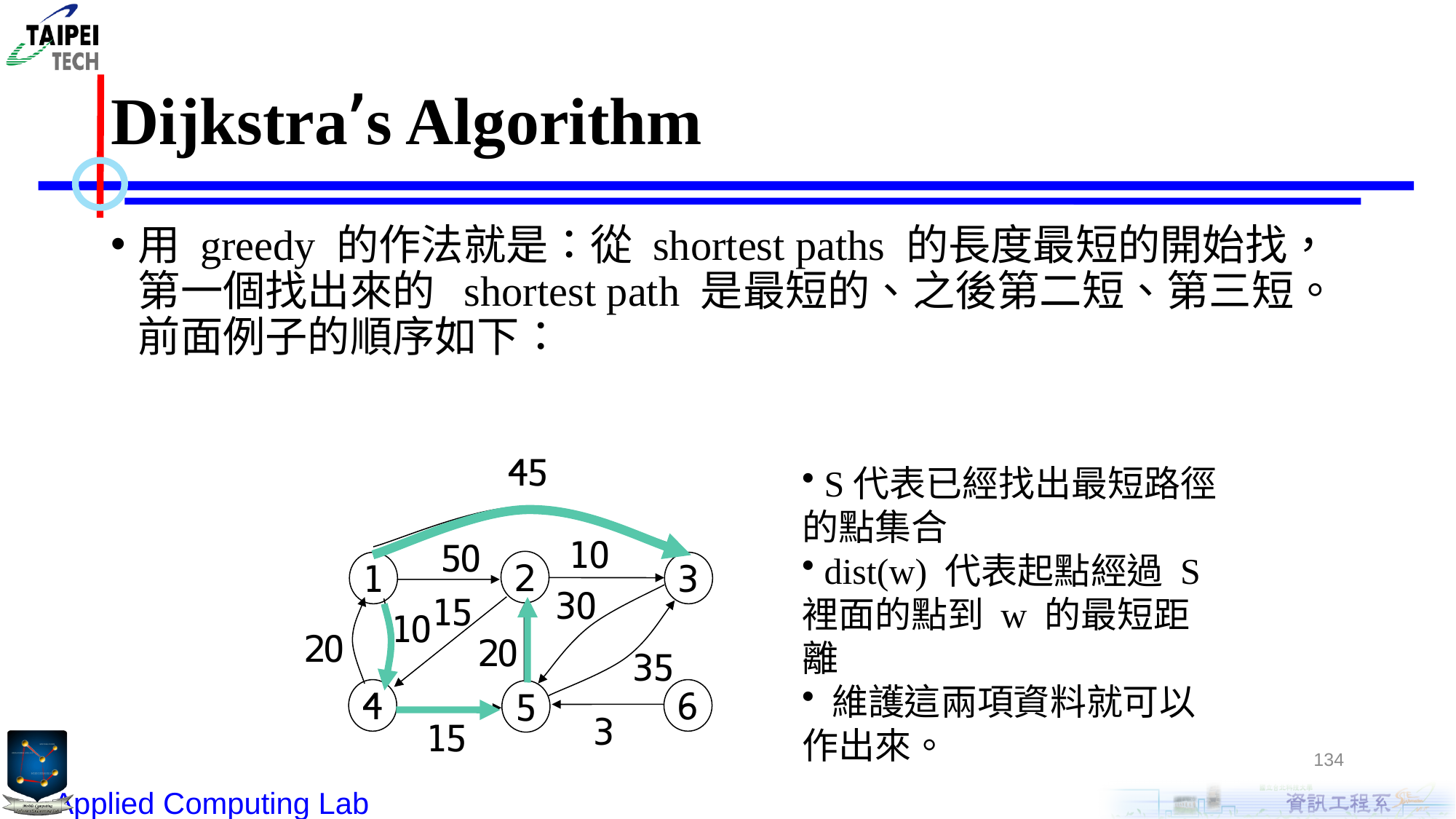

# Dijkstra’s Algorithm
用 greedy 的作法就是：從 shortest paths 的長度最短的開始找，第一個找出來的  shortest path 是最短的、之後第二短、第三短。前面例子的順序如下：
45

10
50
2
1
3
30

15

10

20
20
35
4
6
5
3

15
 S代表已經找出最短路徑的點集合
 dist(w) 代表起點經過 S 裡面的點到 w 的最短距離
 維護這兩項資料就可以作出來。

134